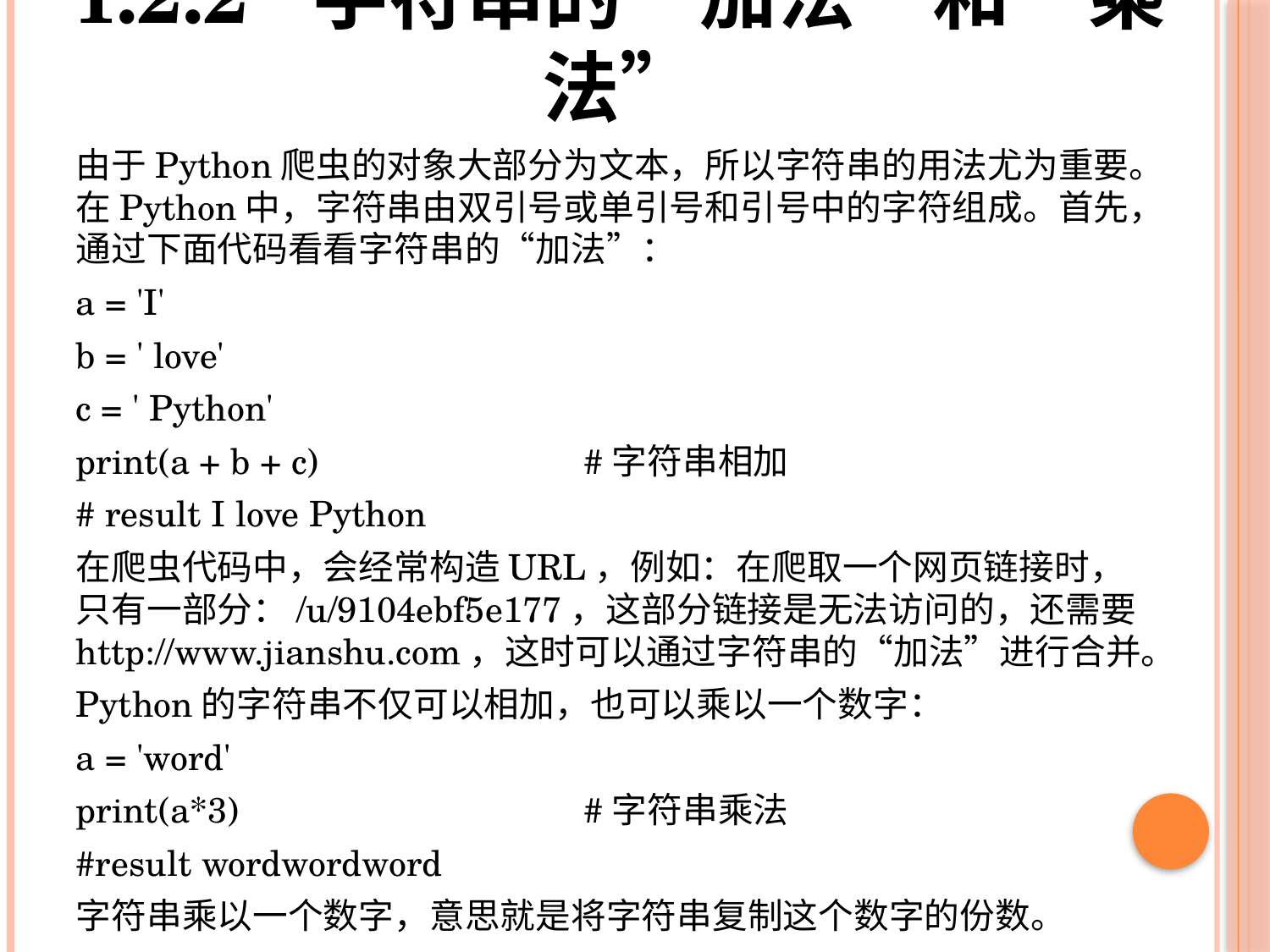

# 1.2.2  字符串的“加法”和“乘法”
由于Python爬虫的对象大部分为文本，所以字符串的用法尤为重要。在Python中，字符串由双引号或单引号和引号中的字符组成。首先，通过下面代码看看字符串的“加法”：
a = 'I'
b = ' love'
c = ' Python'
print(a + b + c)			#字符串相加
# result I love Python
在爬虫代码中，会经常构造URL，例如：在爬取一个网页链接时，只有一部分：/u/9104ebf5e177，这部分链接是无法访问的，还需要http://www.jianshu.com，这时可以通过字符串的“加法”进行合并。
Python的字符串不仅可以相加，也可以乘以一个数字：
a = 'word'
print(a*3)			#字符串乘法
#result wordwordword
字符串乘以一个数字，意思就是将字符串复制这个数字的份数。